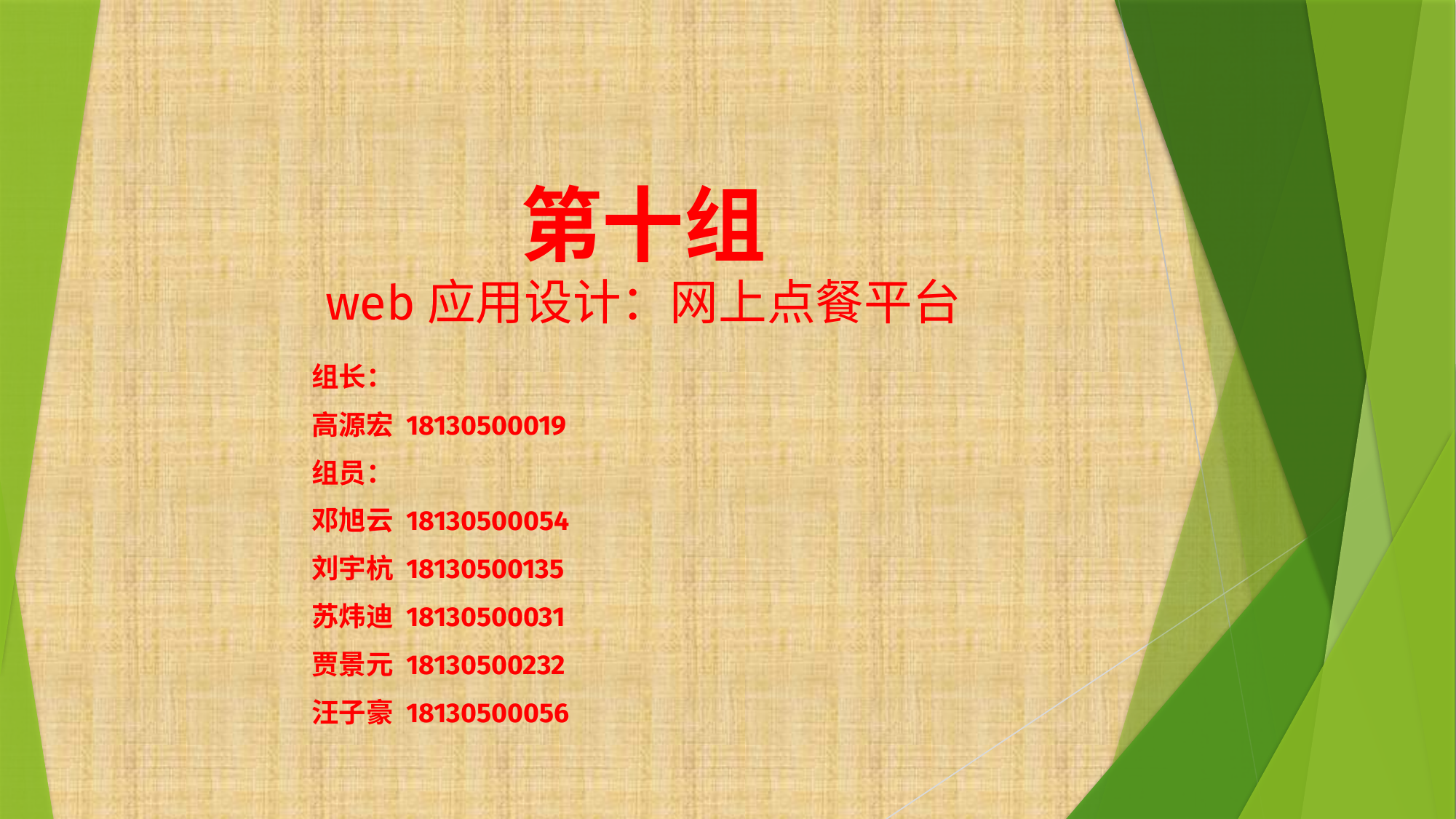

# 第十组 web应用设计：网上点餐平台
组长：
高源宏 18130500019
组员：
邓旭云 18130500054
刘宇杭 18130500135
苏炜迪 18130500031
贾景元 18130500232
汪子豪 18130500056